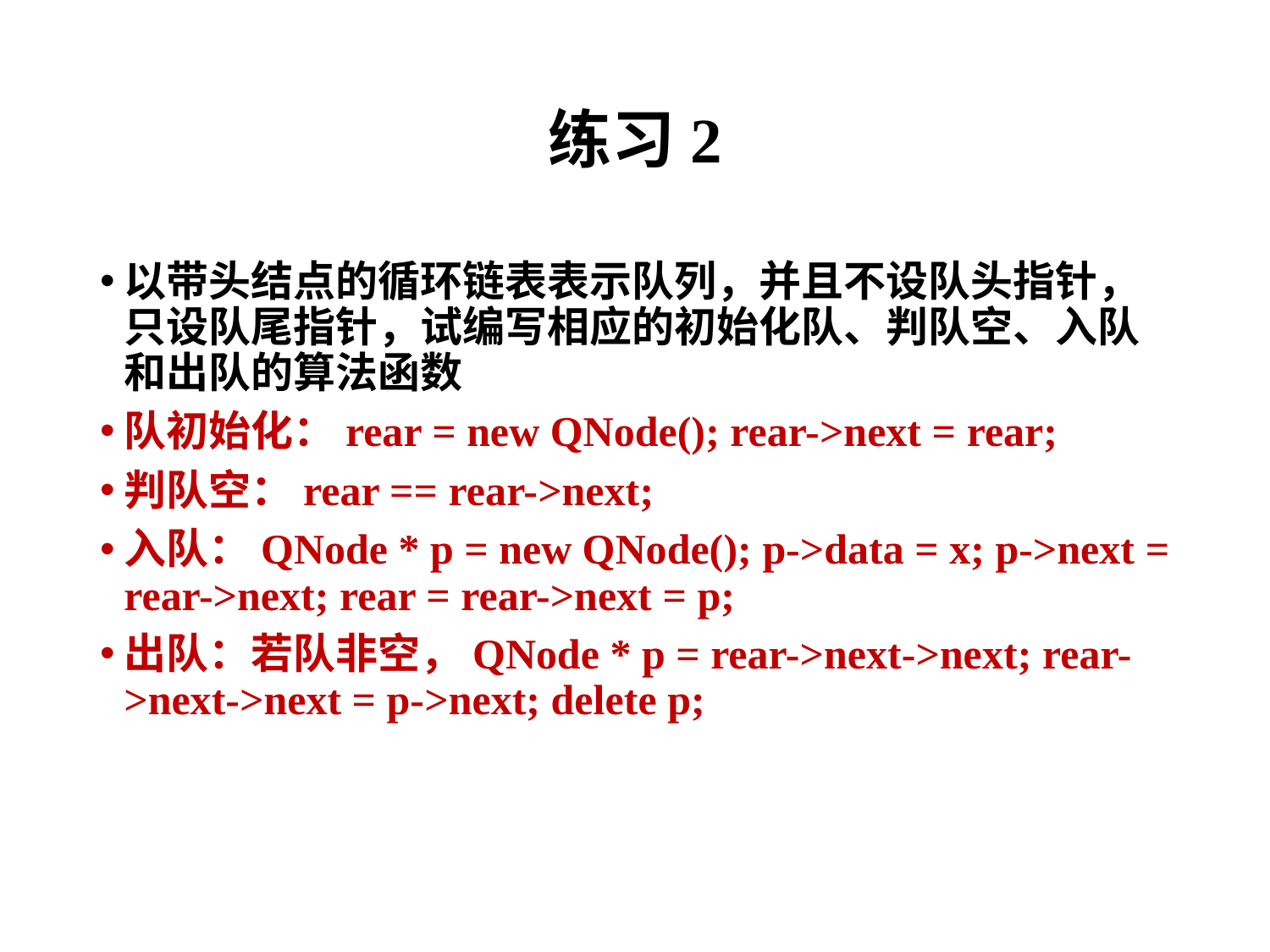

# 练习2
以带头结点的循环链表表示队列，并且不设队头指针，只设队尾指针，试编写相应的初始化队、判队空、入队和出队的算法函数
队初始化：rear = new QNode(); rear->next = rear;
判队空：rear == rear->next;
入队：QNode * p = new QNode(); p->data = x; p->next = rear->next; rear = rear->next = p;
出队：若队非空，QNode * p = rear->next->next; rear->next->next = p->next; delete p;